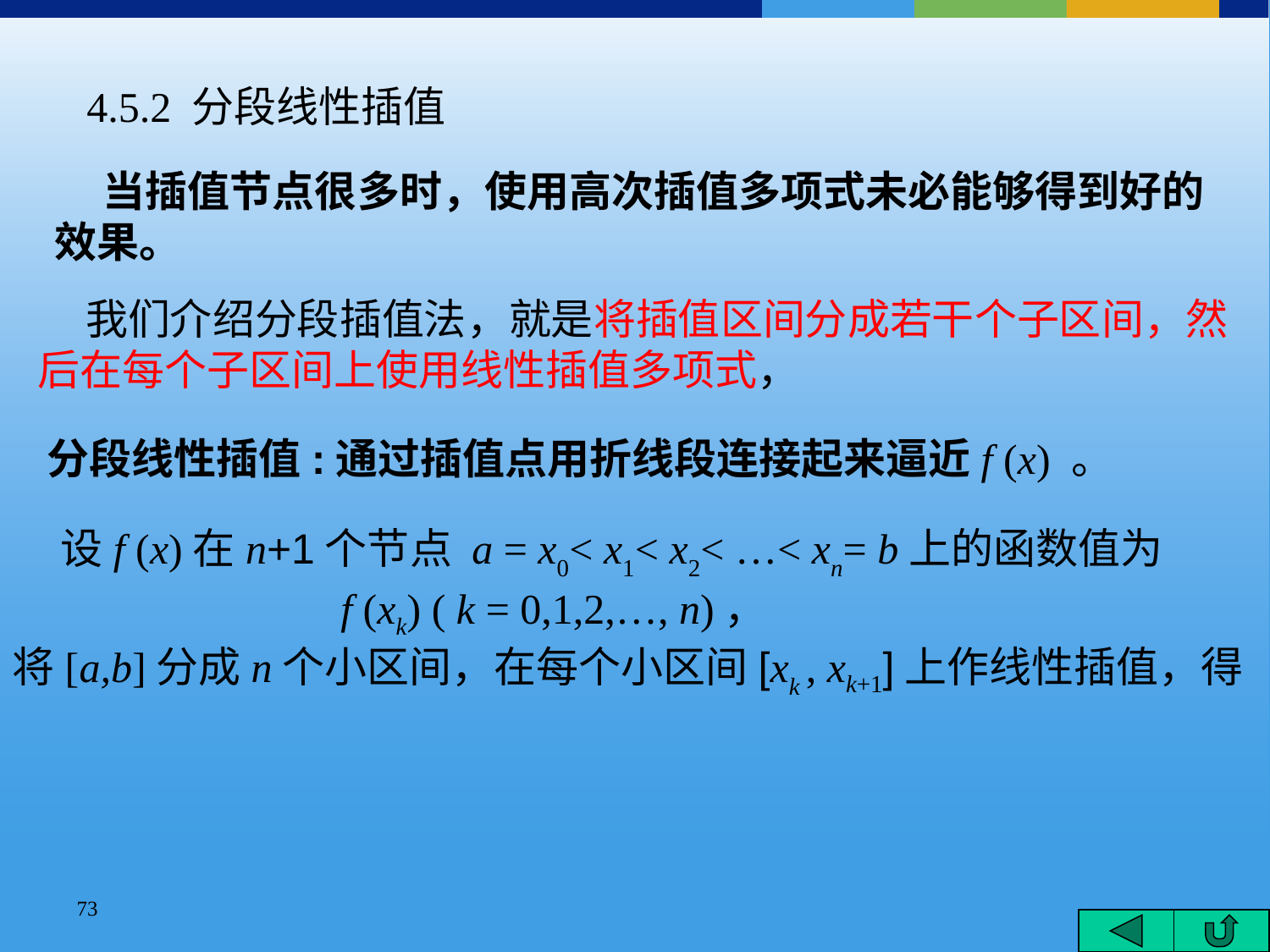

4.5.2 分段线性插值
    当插值节点很多时，使用高次插值多项式未必能够得到好的效果。
    我们介绍分段插值法，就是将插值区间分成若干个子区间，然后在每个子区间上使用线性插值多项式，
分段线性插值:通过插值点用折线段连接起来逼近f (x) 。
    设f (x)在n+1个节点 a = x0< x1< x2< …< xn= b上的函数值为
                               f (xk) ( k = 0,1,2,…, n)，
将[a,b]分成n个小区间，在每个小区间[xk , xk+1]上作线性插值，得
73